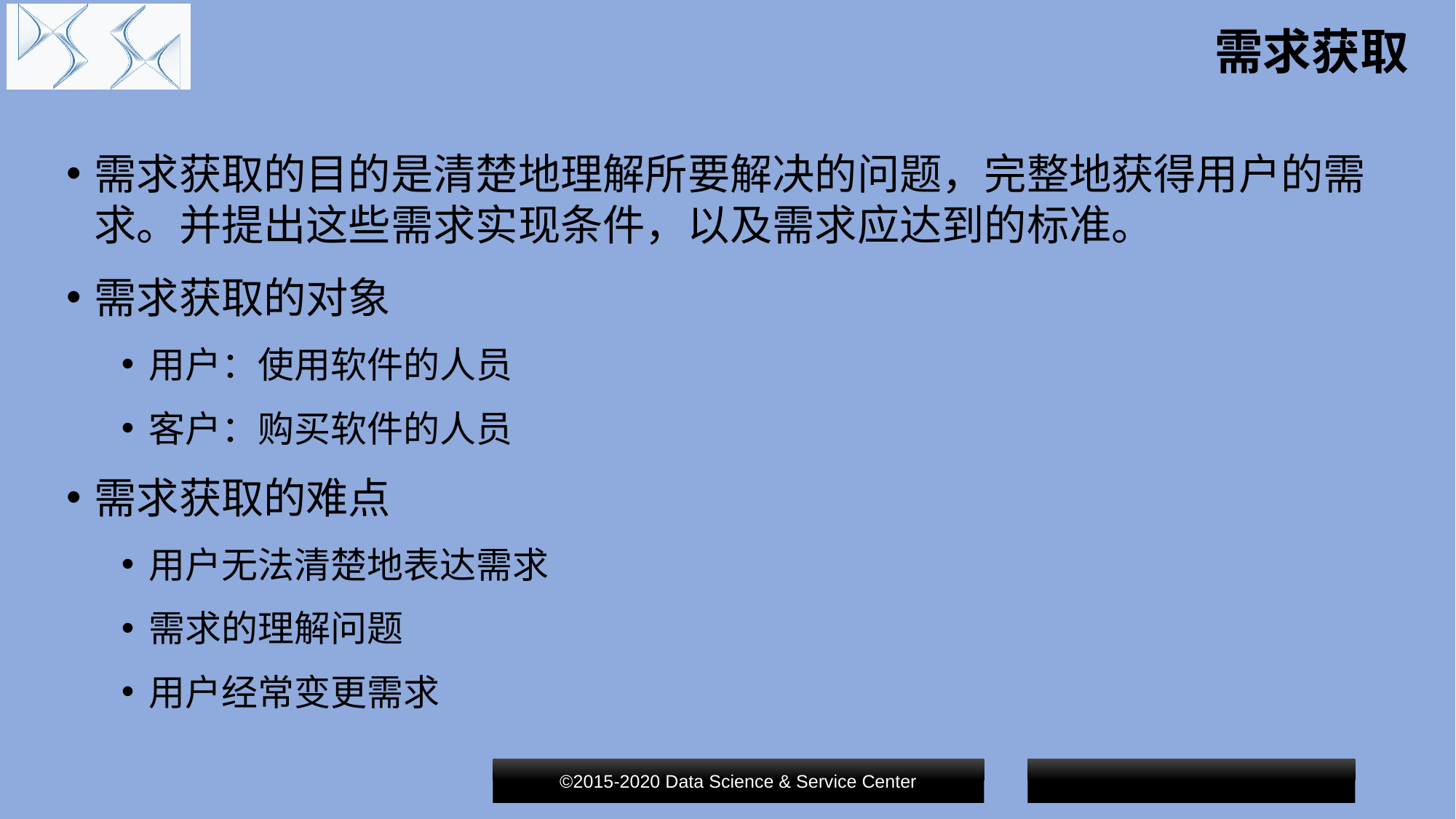

# 需求获取
需求获取的目的是清楚地理解所要解决的问题，完整地获得用户的需求。并提出这些需求实现条件，以及需求应达到的标准。
需求获取的对象
用户：使用软件的人员
客户：购买软件的人员
需求获取的难点
用户无法清楚地表达需求
需求的理解问题
用户经常变更需求

©2015-2020 Data Science & Service Center
10